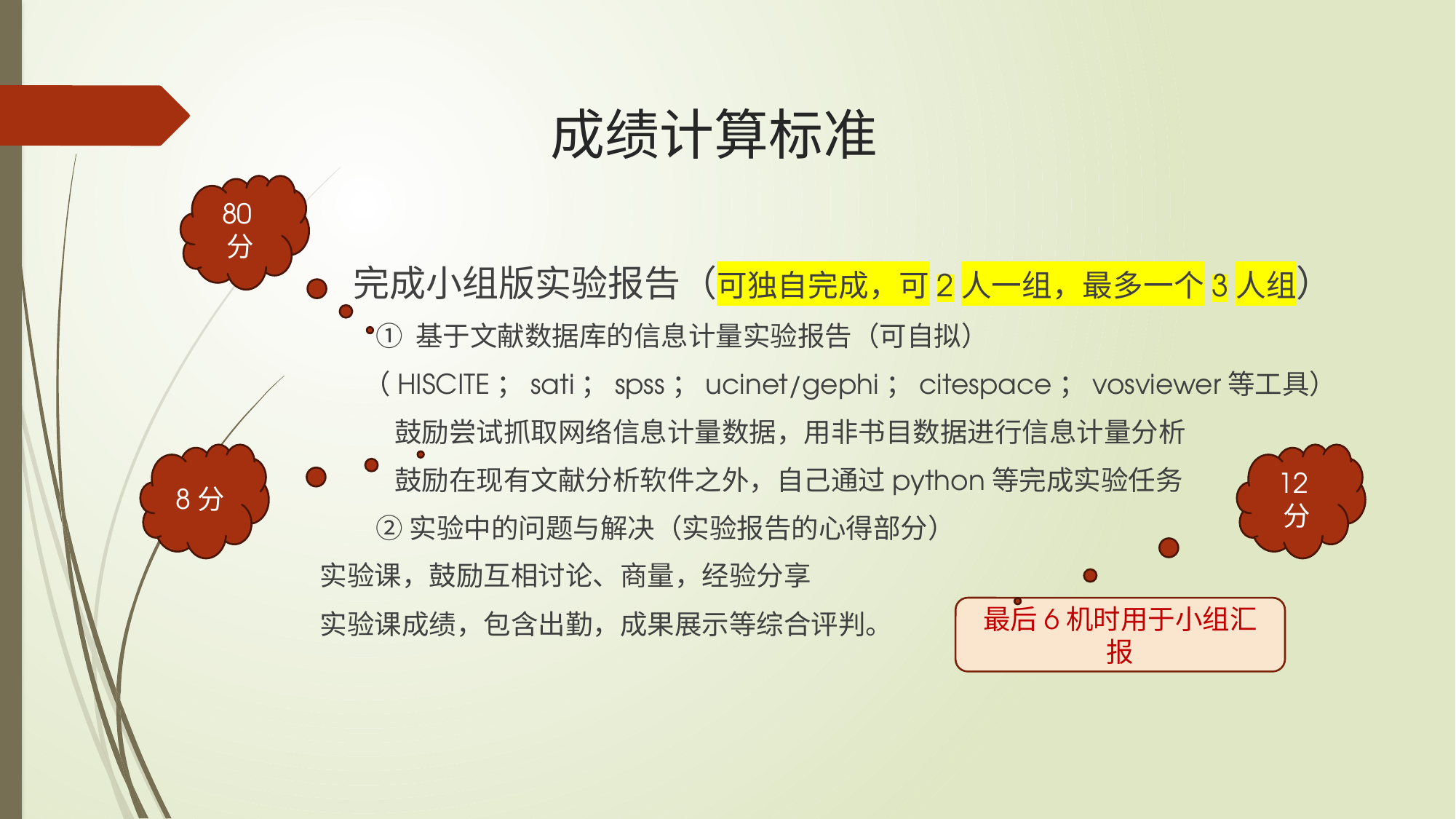

# 成绩计算标准
80分
   完成小组版实验报告（可独自完成，可2人一组，最多一个3人组）
         ① 基于文献数据库的信息计量实验报告（可自拟）
      （HISCITE；sati；spss；ucinet/gephi；citespace；vosviewer等工具）
           鼓励尝试抓取网络信息计量数据，用非书目数据进行信息计量分析
           鼓励在现有文献分析软件之外，自己通过python等完成实验任务
         ②实验中的问题与解决（实验报告的心得部分）
实验课，鼓励互相讨论、商量，经验分享
实验课成绩，包含出勤，成果展示等综合评判。
8分
12分
最后6机时用于小组汇报